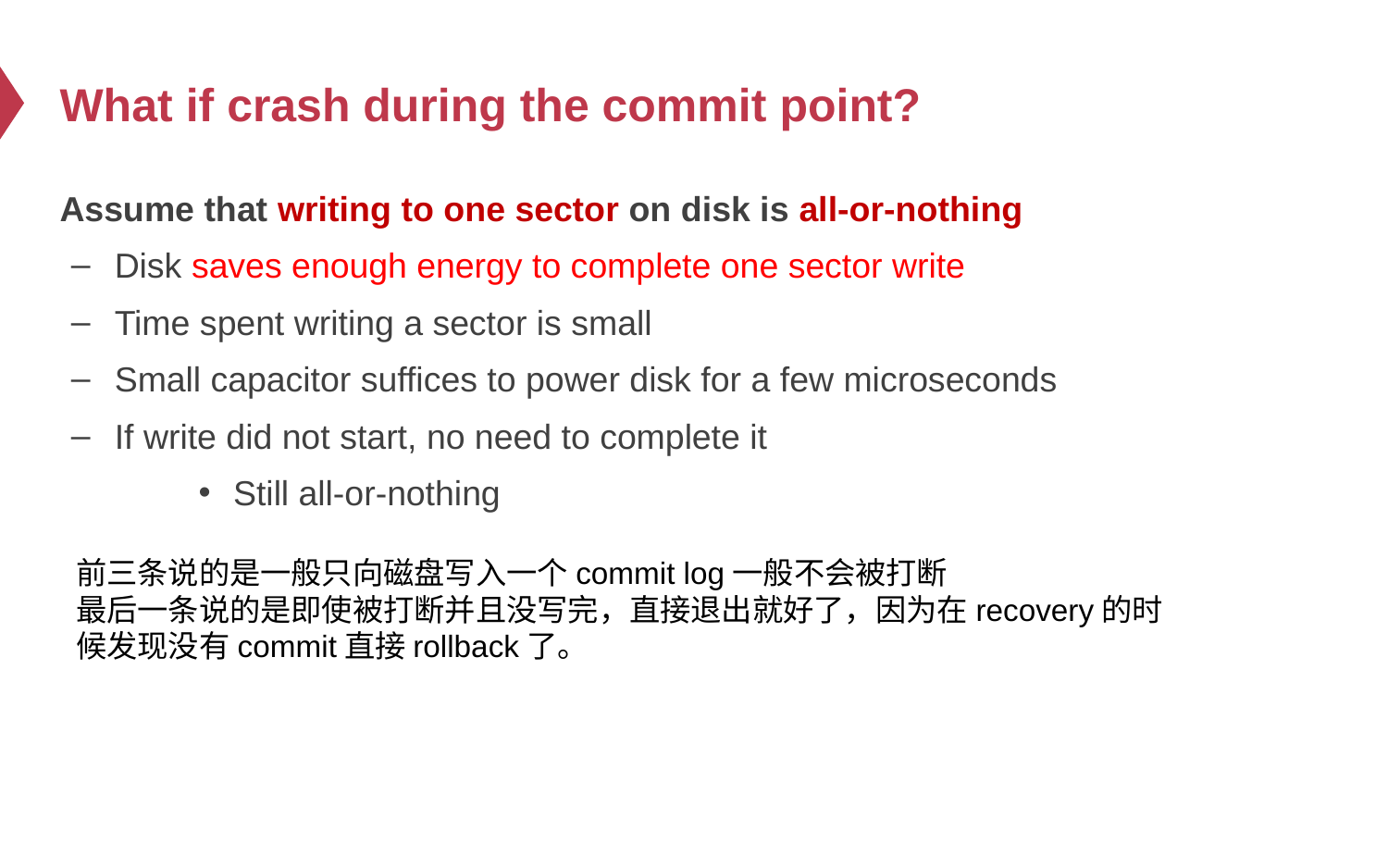

# What if crash during the commit point?
Assume that writing to one sector on disk is all-or-nothing
Disk saves enough energy to complete one sector write
Time spent writing a sector is small
Small capacitor suffices to power disk for a few microseconds
If write did not start, no need to complete it
Still all-or-nothing

前三条说的是一般只向磁盘写入一个commit log一般不会被打断
最后一条说的是即使被打断并且没写完，直接退出就好了，因为在recovery的时候发现没有commit直接rollback了。
35